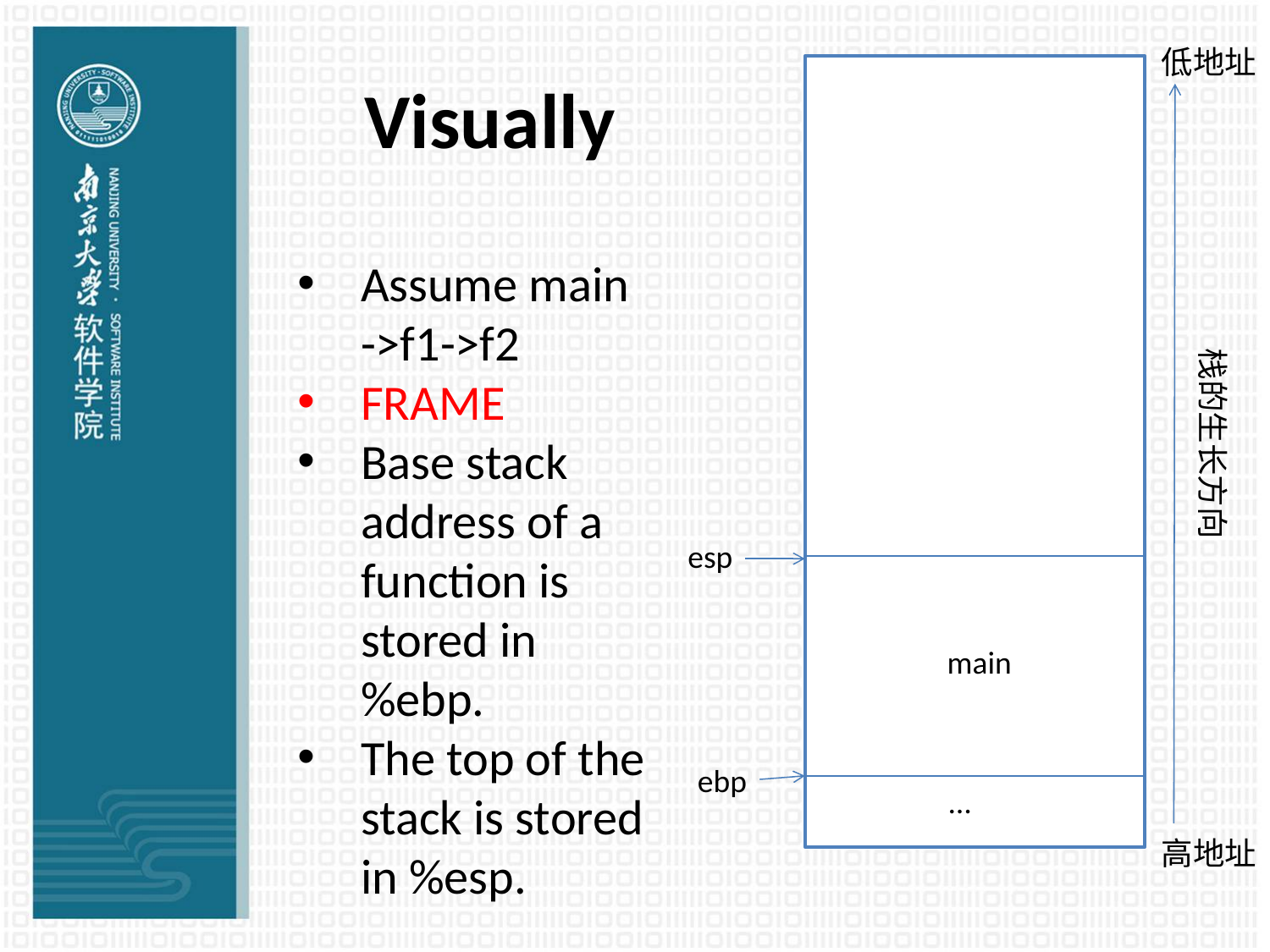

低地址
# Visually

Assume main  ->f1->f2
FRAME
Base stack address of a function is stored in %ebp.
The top of the stack is stored in %esp.

栈的生长方向
esp
main
ebp
…
高地址